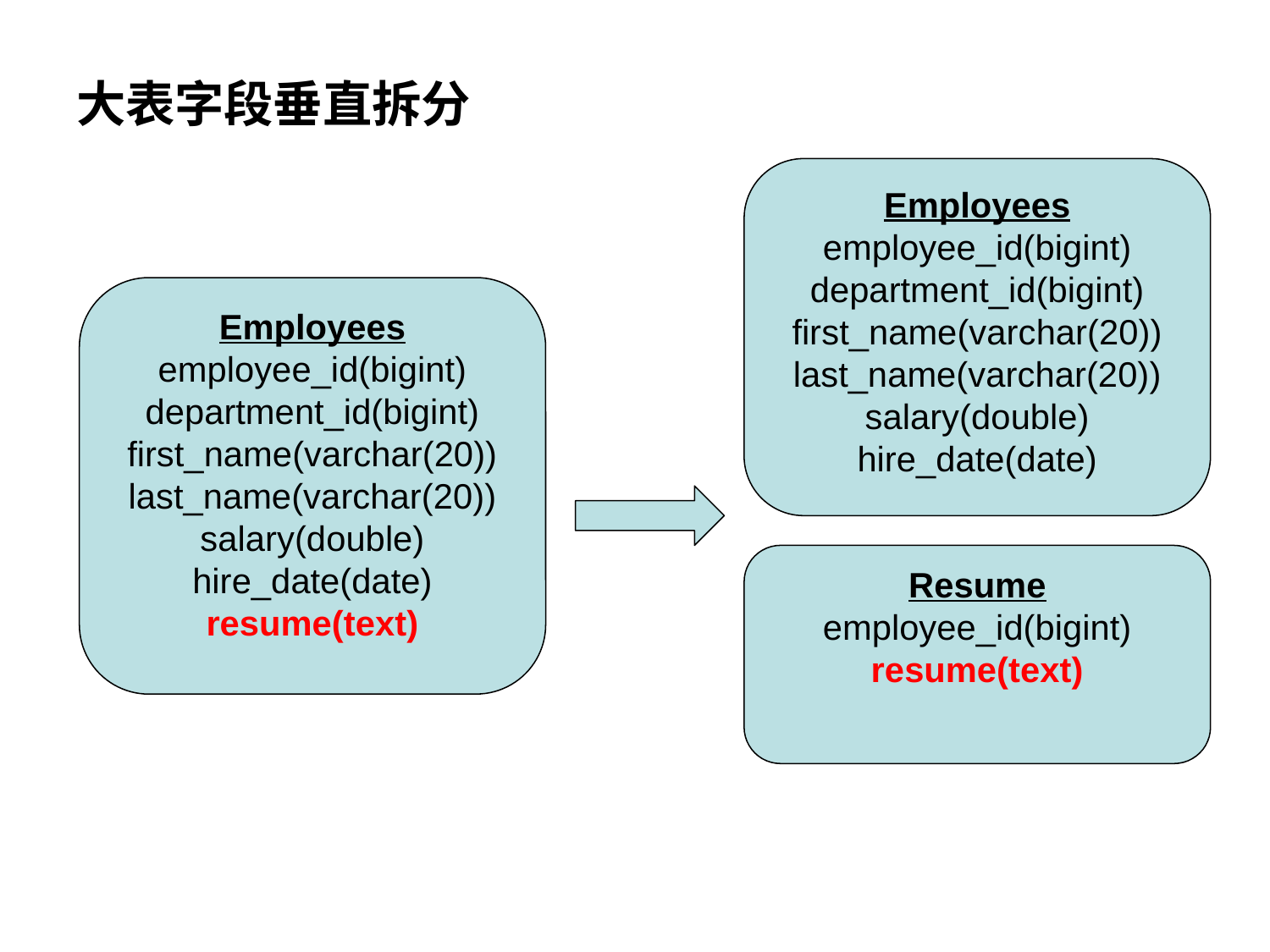

# 大表字段垂直拆分
Employees
employee_id(bigint)
department_id(bigint)
first_name(varchar(20))
last_name(varchar(20))
salary(double)
hire_date(date)

Employees
employee_id(bigint)
department_id(bigint)
first_name(varchar(20))
last_name(varchar(20))
salary(double)
hire_date(date)
resume(text)

Resume
employee_id(bigint)
resume(text)